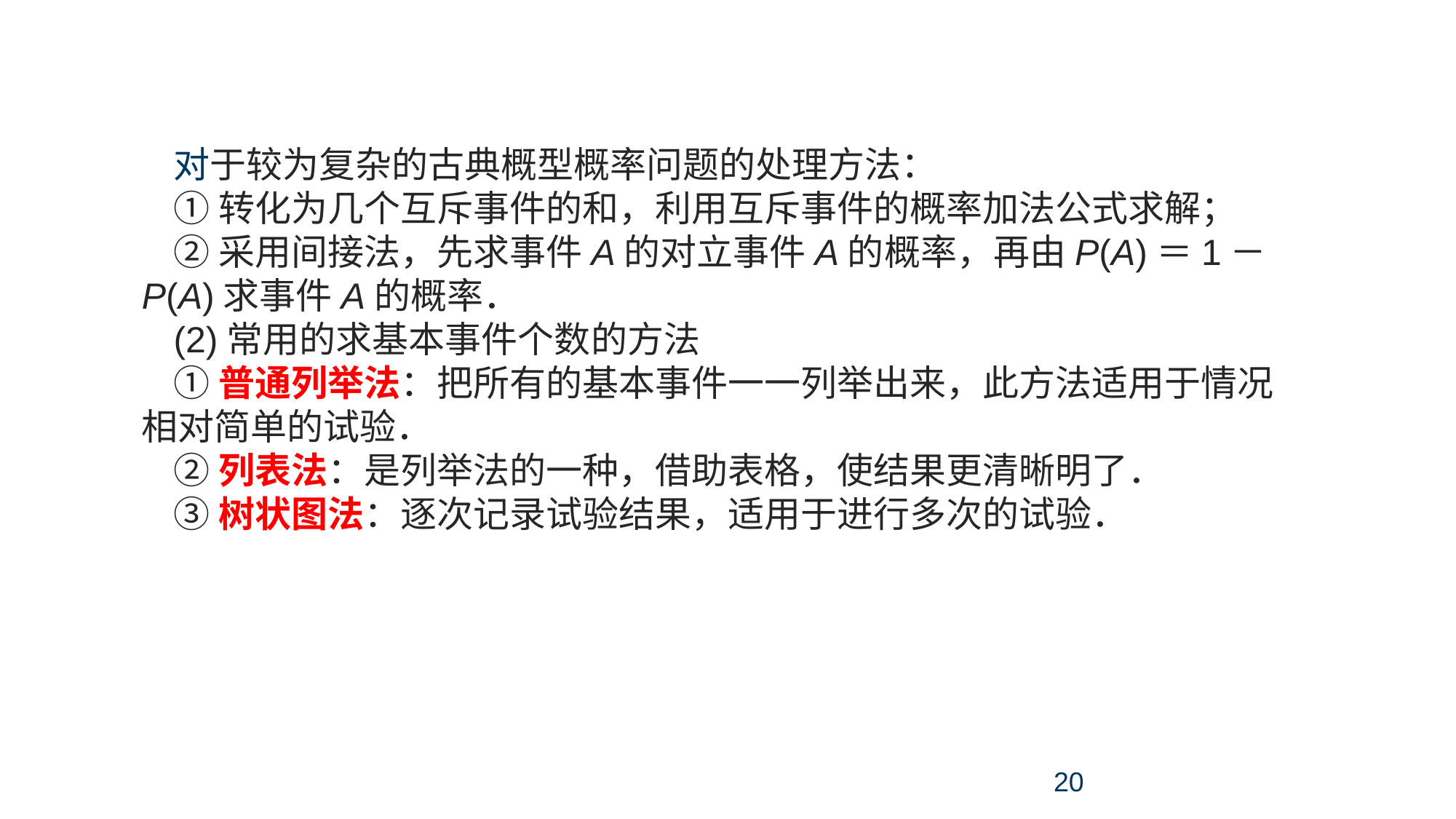

考点一  随机事件的概率、古典概型和几何概型
对于较为复杂的古典概型概率问题的处理方法：
①转化为几个互斥事件的和，利用互斥事件的概率加法公式求解；
②采用间接法，先求事件A的对立事件A的概率，再由P(A)＝1－P(A)求事件A的概率．
(2)常用的求基本事件个数的方法
①普通列举法：把所有的基本事件一一列举出来，此方法适用于情况相对简单的试验．
②列表法：是列举法的一种，借助表格，使结果更清晰明了．
③树状图法：逐次记录试验结果，适用于进行多次的试验．
20